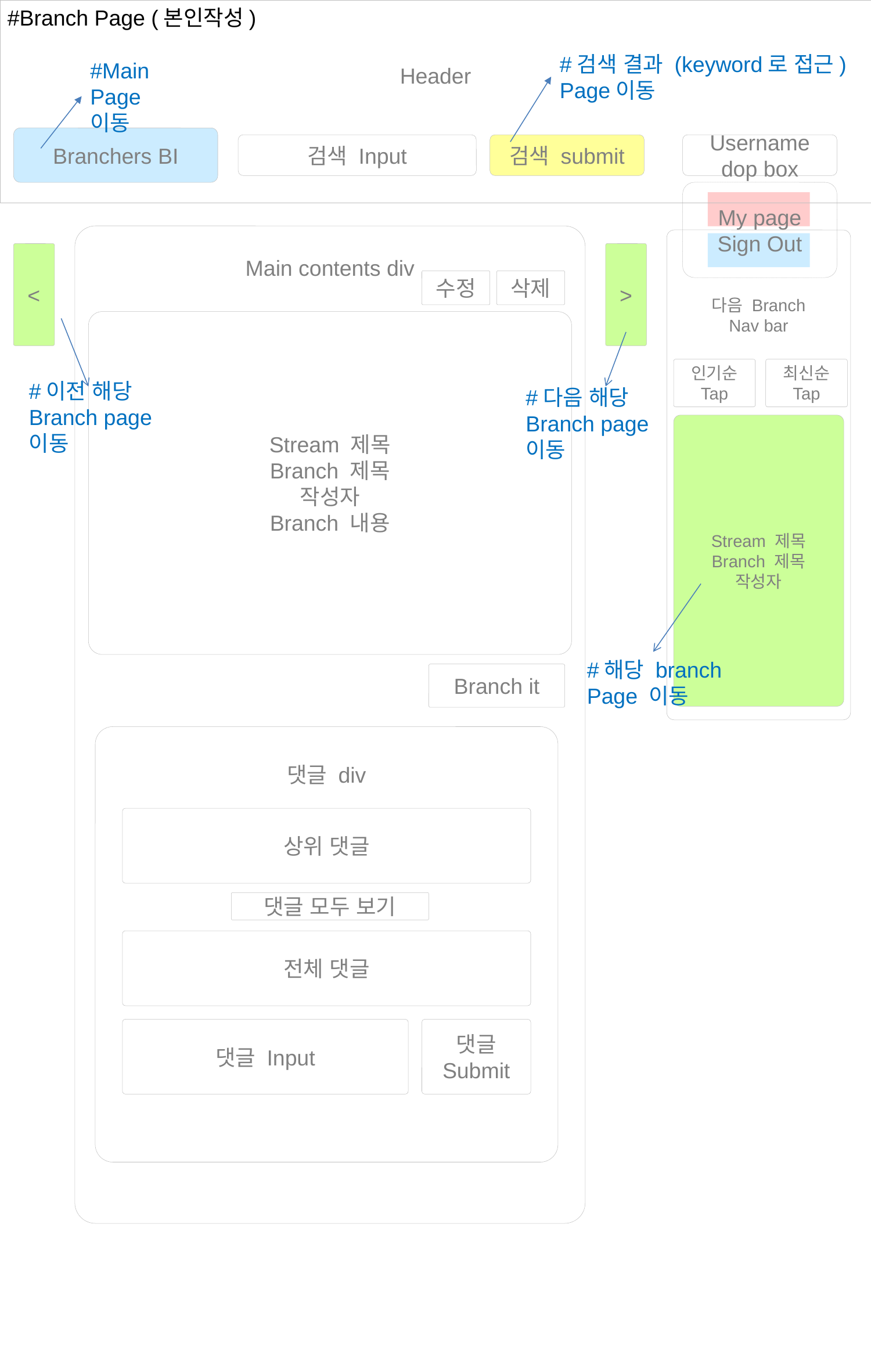

Header

#Branch Page (본인작성)
#검색 결과 (keyword로 접근) Page이동
#Main Page이동
Branchers BI
검색 Input
검색 submit
Username dop box
My page
Sign Out

Main contents div

<
>
수정
삭제
다음 Branch
Nav bar
Stream 제목
Branch 제목
작성자
Branch 내용
인기순
Tap
최신순
Tap
#이전 해당
Branch page
이동
#다음 해당
Branch page
이동
Stream 제목
Branch 제목
작성자
#해당 branch
Page 이동
Branch it
댓글 div

상위 댓글
댓글 모두 보기
전체 댓글
댓글 Input
댓글 Submit